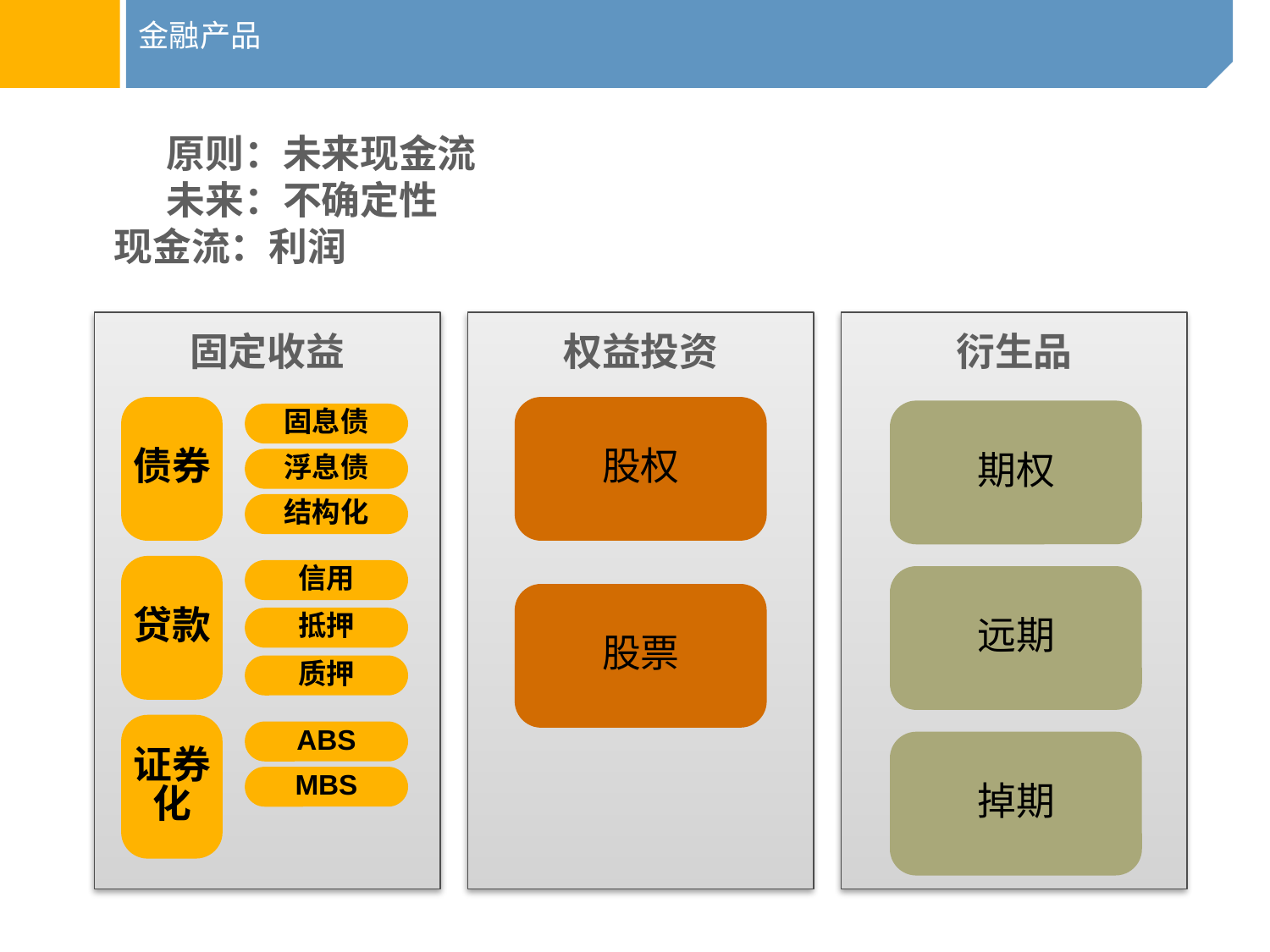

# 金融产品
    原则：未来现金流
    未来：不确定性
现金流：利润

固定收益

权益投资

衍生品
债券
股权
期权
固息债
浮息债
结构化
贷款
信用
远期
股票
抵押
质押
证券化
ABS
掉期
MBS